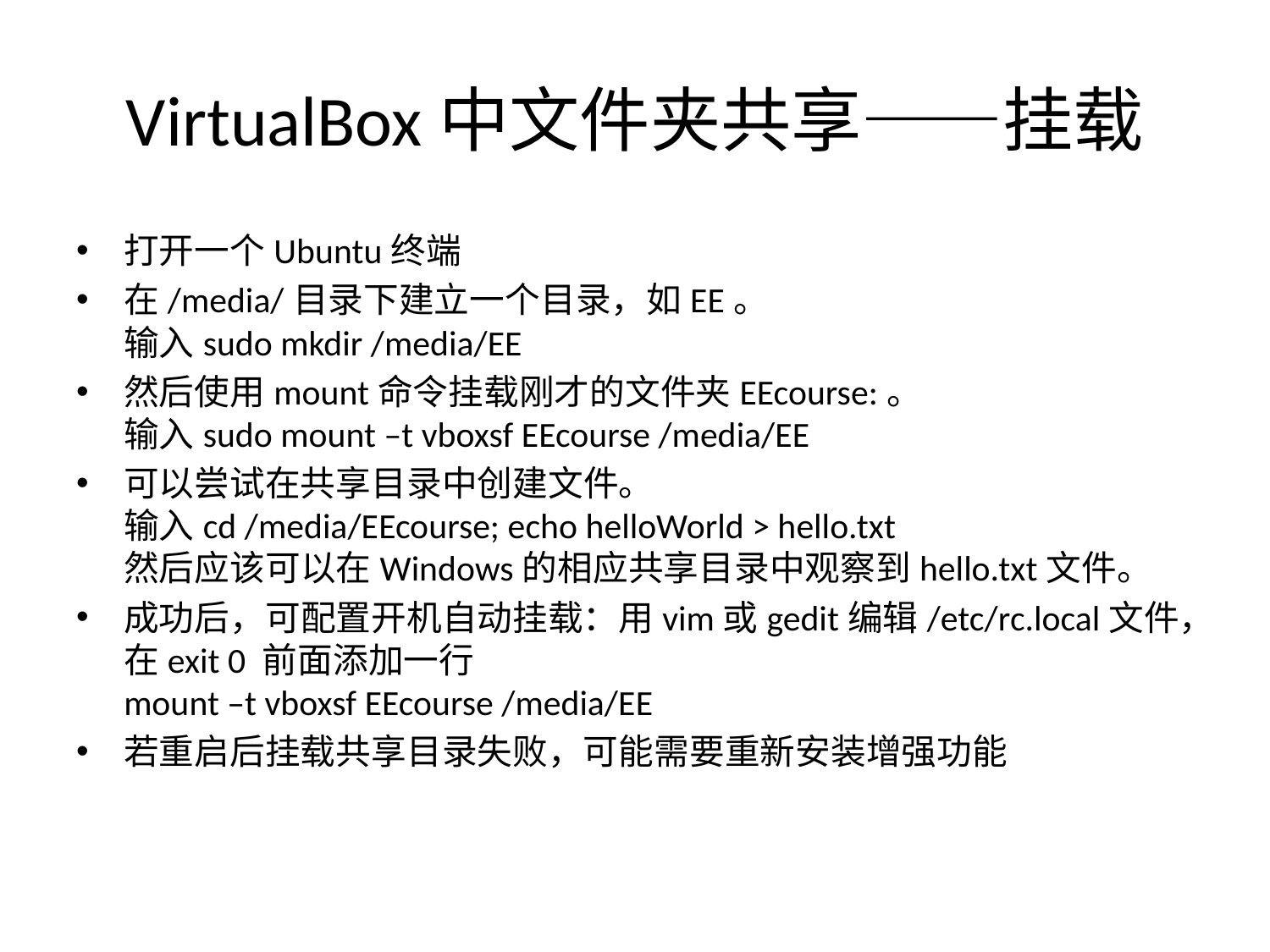

# VirtualBox中文件夹共享——挂载
打开一个Ubuntu终端
在/media/目录下建立一个目录，如EE。
输入sudo mkdir /media/EE
然后使用mount命令挂载刚才的文件夹EEcourse:。
输入sudo mount –t vboxsf EEcourse /media/EE
可以尝试在共享目录中创建文件。
输入cd /media/EEcourse; echo helloWorld > hello.txt
然后应该可以在Windows的相应共享目录中观察到hello.txt文件。
成功后，可配置开机自动挂载：用vim或gedit编辑/etc/rc.local文件，在exit 0 前面添加一行
mount –t vboxsf EEcourse /media/EE
若重启后挂载共享目录失败，可能需要重新安装增强功能